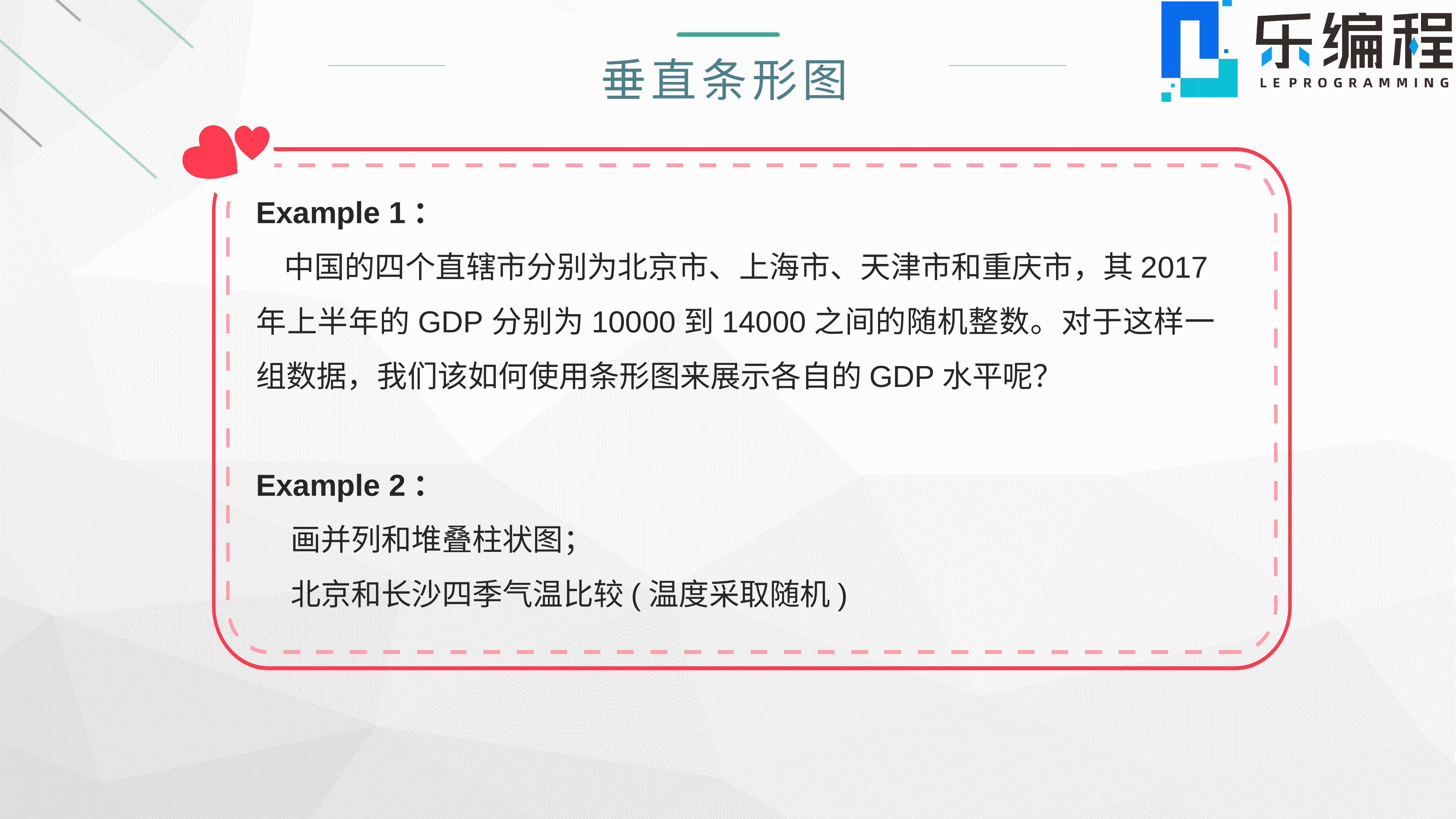

垂直条形图

Example 1：
   中国的四个直辖市分别为北京市、上海市、天津市和重庆市，其2017年上半年的GDP分别为10000到14000之间的随机整数。对于这样一组数据，我们该如何使用条形图来展示各自的GDP水平呢？

Example 2：
    画并列和堆叠柱状图；
    北京和长沙四季气温比较(温度采取随机)